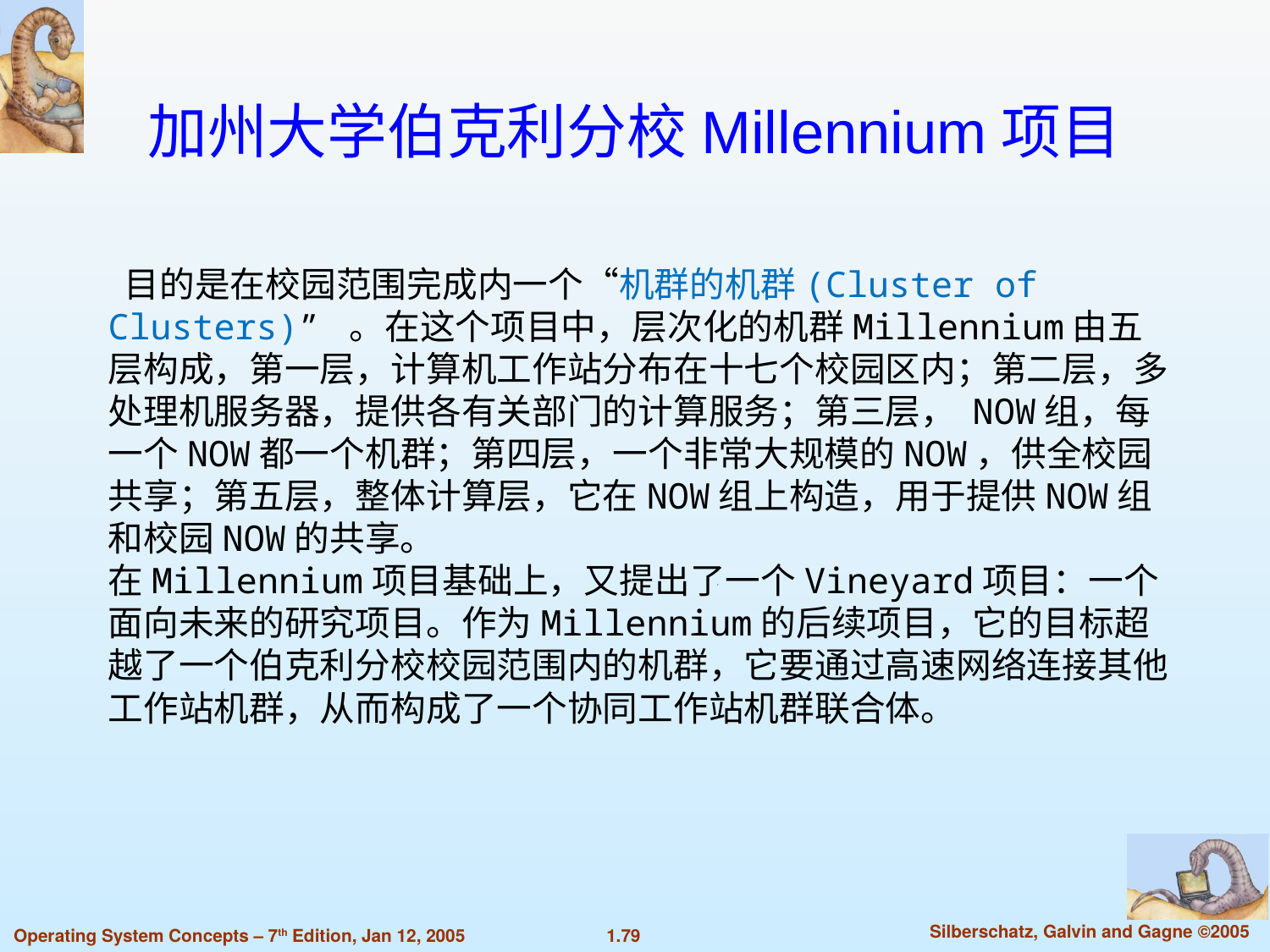

加州大学伯克利分校Millennium项目
 目的是在校园范围完成内一个“机群的机群(Cluster of Clusters)” 。在这个项目中，层次化的机群Millennium由五层构成，第一层，计算机工作站分布在十七个校园区内；第二层，多处理机服务器，提供各有关部门的计算服务；第三层， NOW组，每一个NOW都一个机群；第四层，一个非常大规模的NOW，供全校园共享；第五层，整体计算层，它在NOW组上构造，用于提供NOW组和校园NOW的共享。
在Millennium项目基础上，又提出了一个Vineyard项目：一个面向未来的研究项目。作为Millennium的后续项目，它的目标超越了一个伯克利分校校园范围内的机群，它要通过高速网络连接其他工作站机群，从而构成了一个协同工作站机群联合体。